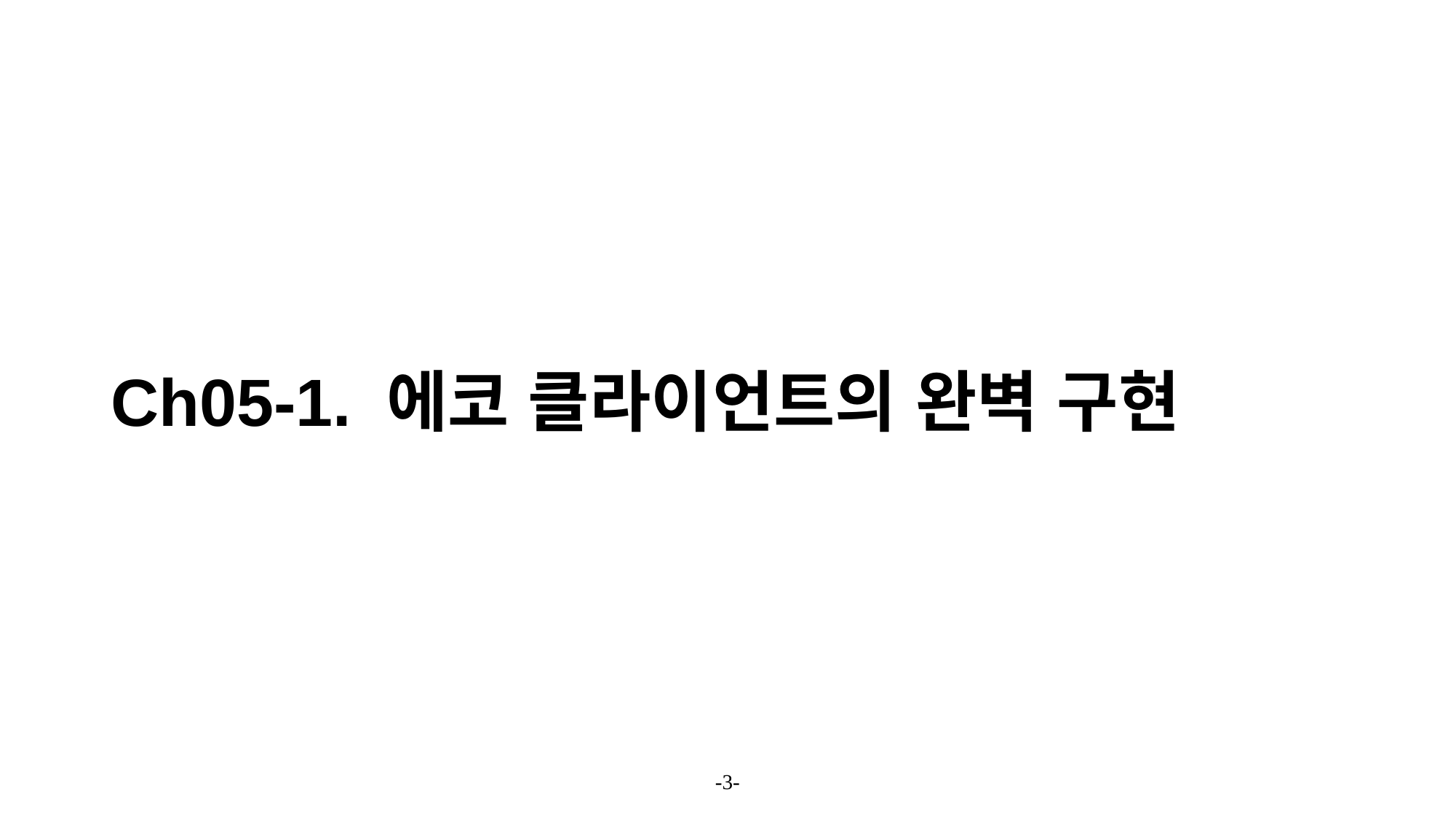

# Ch05-1. 에코 클라이언트의 완벽 구현
-3-